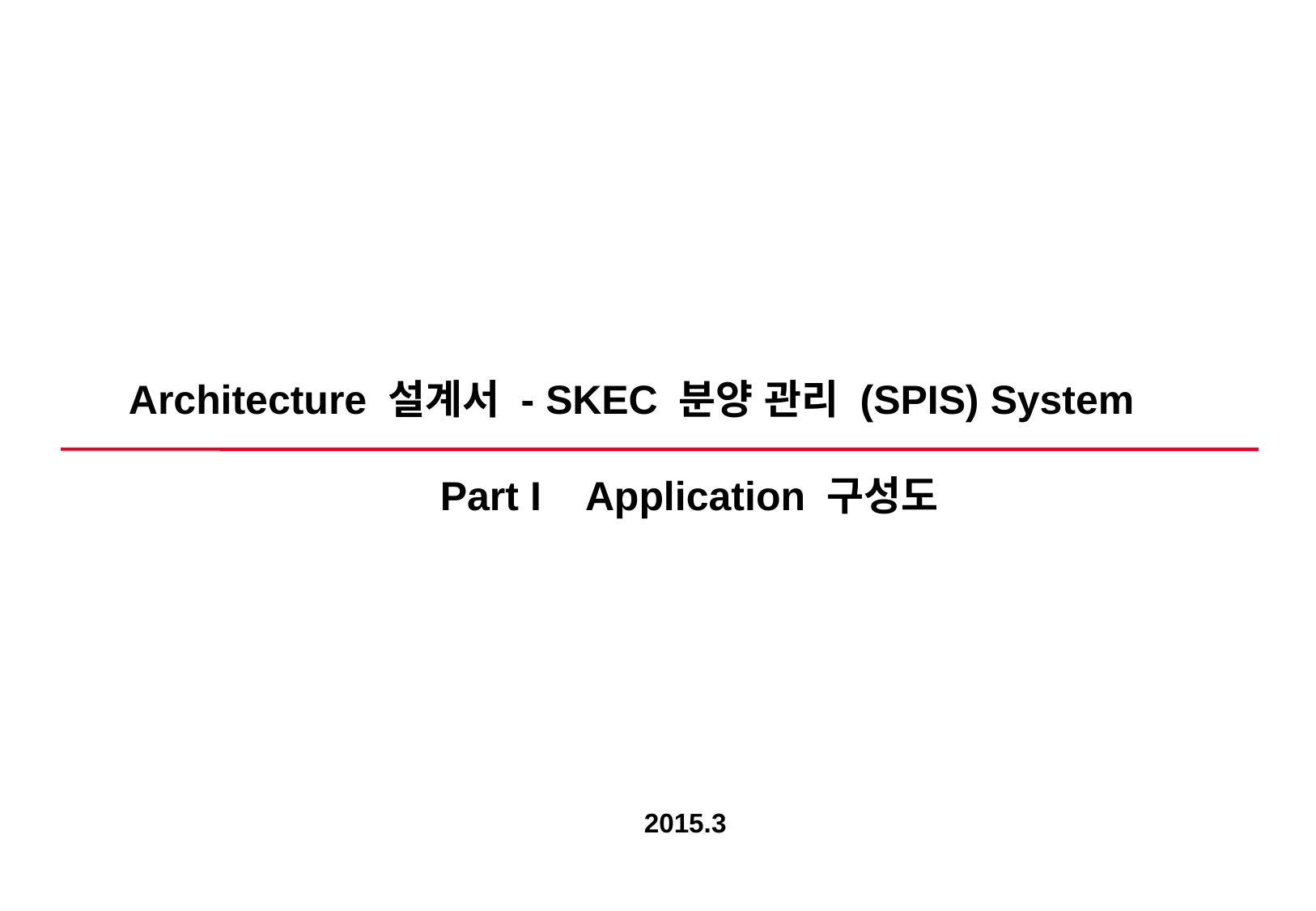

# Architecture 설계서 - SKEC 분양 관리 (SPIS) System
Part I    Application 구성도
2015.3